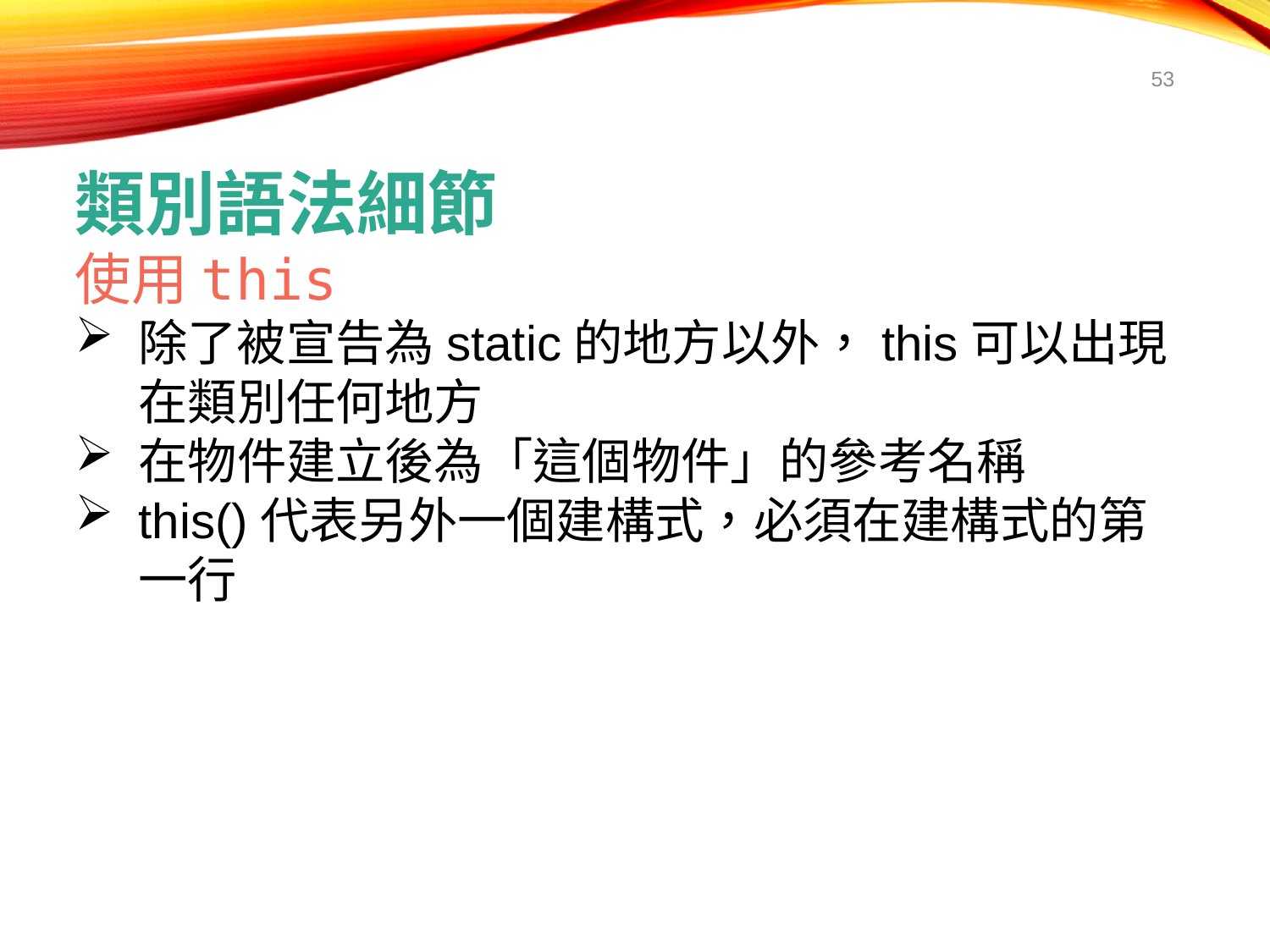

53
類別語法細節
使用this
除了被宣告為static的地方以外，this可以出現在類別任何地方
在物件建立後為「這個物件」的參考名稱
this()代表另外一個建構式，必須在建構式的第一行